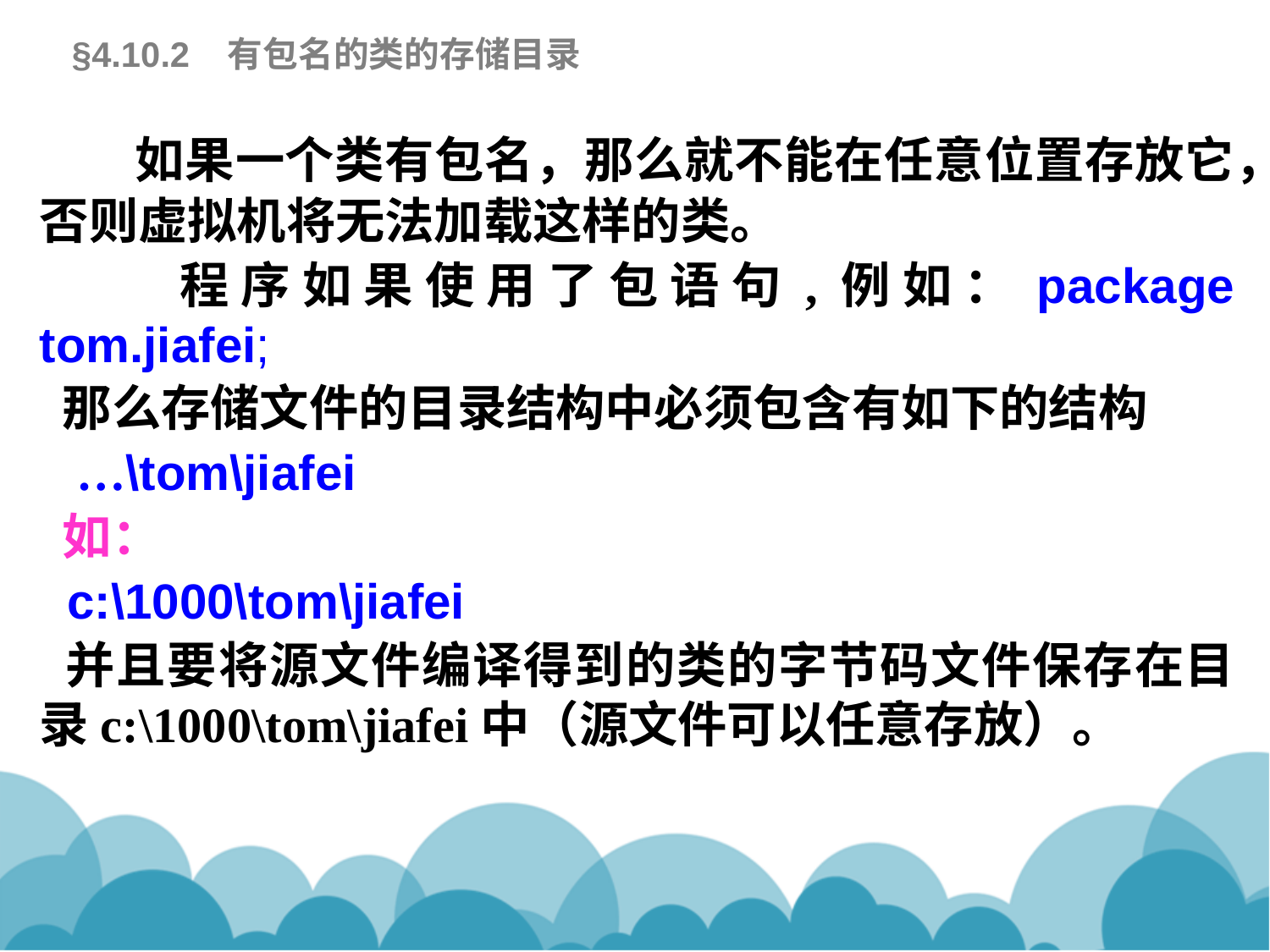

§4.10.2   有包名的类的存储目录
      如果一个类有包名，那么就不能在任意位置存放它，否则虚拟机将无法加载这样的类。
     程序如果使用了包语句,例如：package tom.jiafei;
 那么存储文件的目录结构中必须包含有如下的结构
   …\tom\jiafei
 如：
  c:\1000\tom\jiafei
 并且要将源文件编译得到的类的字节码文件保存在目录c:\1000\tom\jiafei中（源文件可以任意存放）。

106